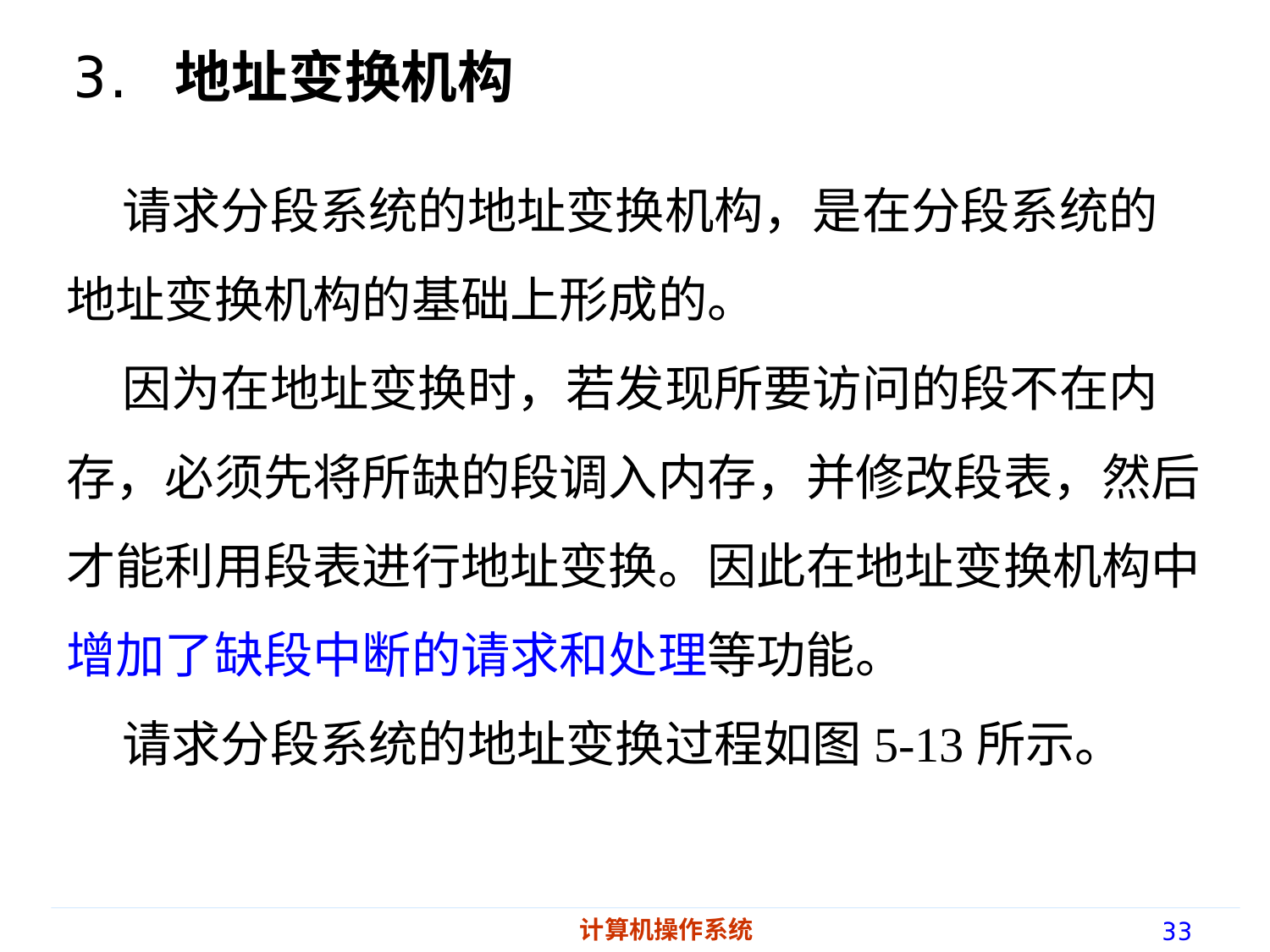

3.  地址变换机构
    请求分段系统的地址变换机构，是在分段系统的地址变换机构的基础上形成的。
    因为在地址变换时，若发现所要访问的段不在内存，必须先将所缺的段调入内存，并修改段表，然后才能利用段表进行地址变换。因此在地址变换机构中增加了缺段中断的请求和处理等功能。
    请求分段系统的地址变换过程如图5-13所示。
计算机操作系统
33